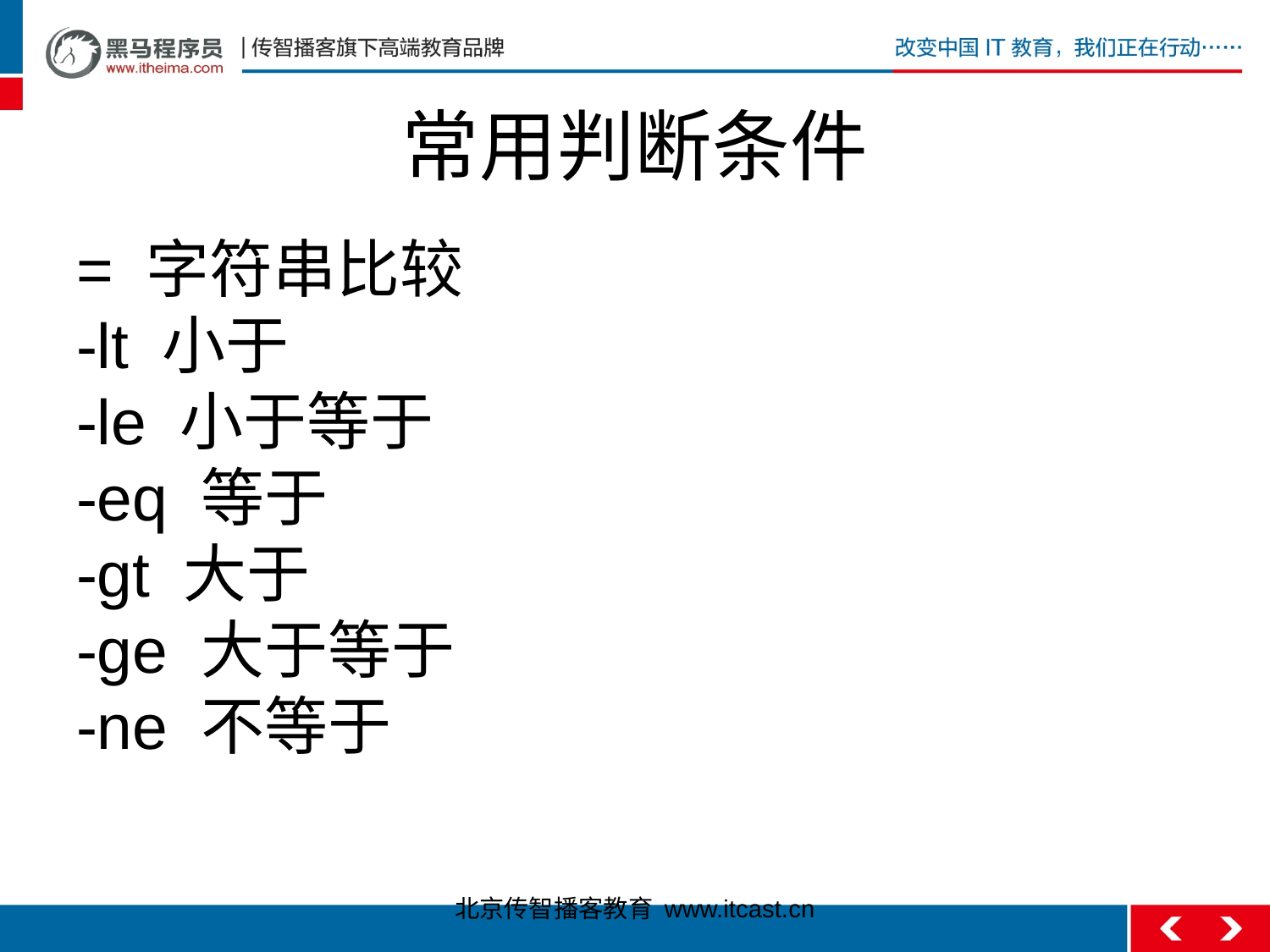

# 常用判断条件
= 字符串比较
-lt 小于
-le 小于等于
-eq 等于
-gt 大于
-ge 大于等于
-ne 不等于

北京传智播客教育 www.itcast.cn